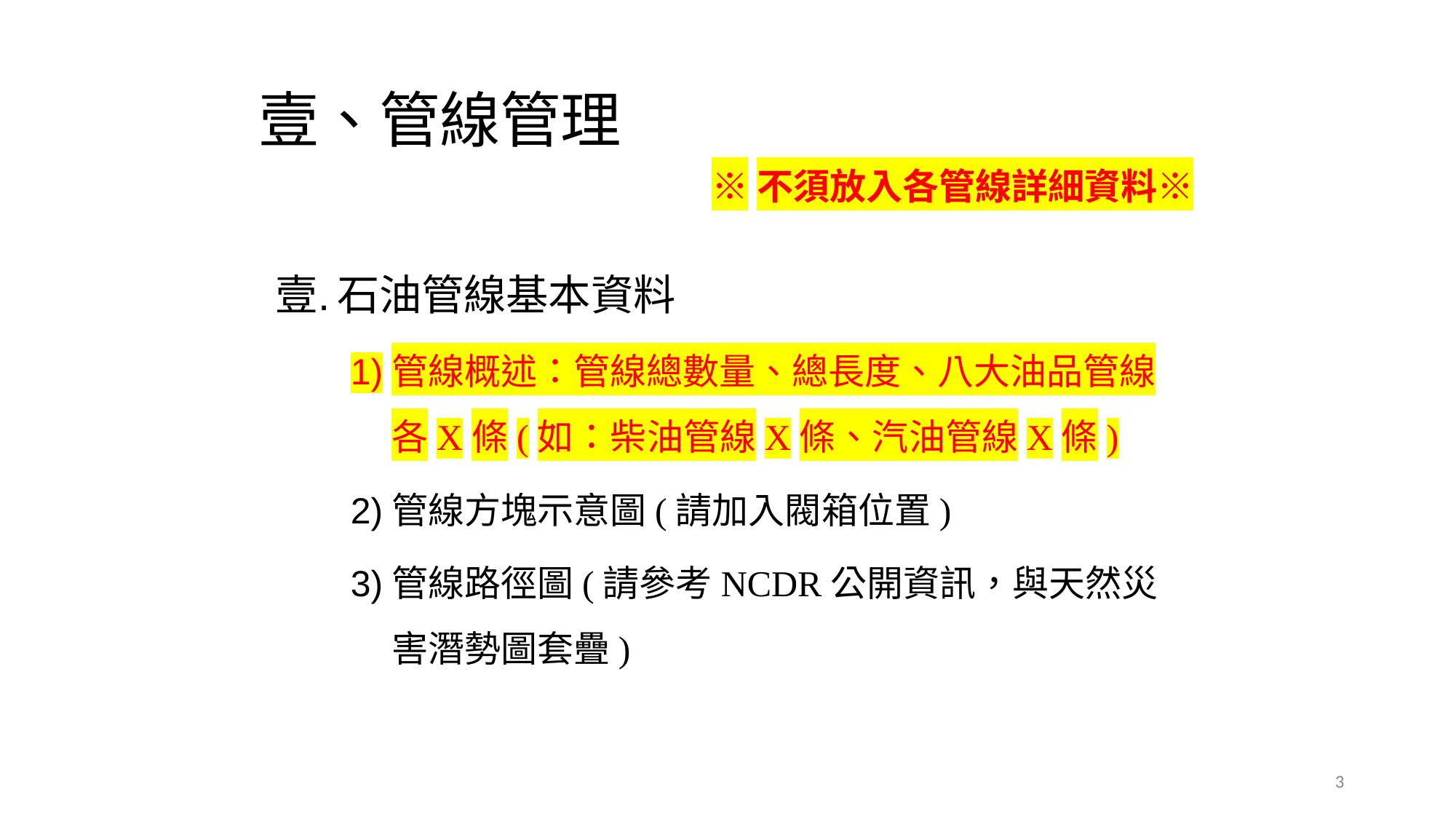

# 壹、管線管理
※不須放入各管線詳細資料※
石油管線基本資料
管線概述：管線總數量、總長度、八大油品管線各X條(如：柴油管線X條、汽油管線X條)
管線方塊示意圖(請加入閥箱位置)
管線路徑圖(請參考NCDR公開資訊，與天然災害潛勢圖套疊)
3